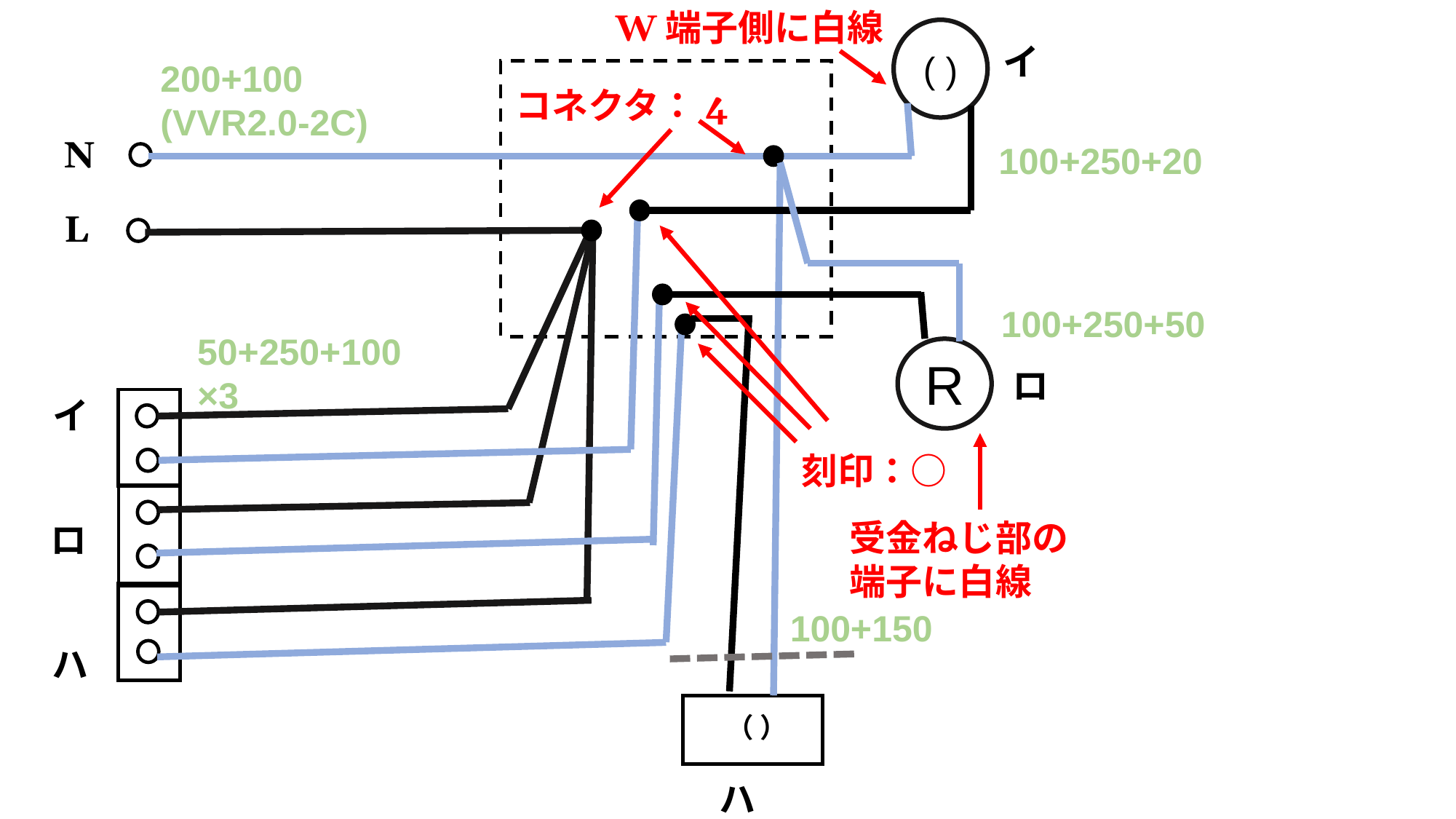

W端子側に白線
( )
イ
200+100
(VVR2.0-2C)

コネクタ：4
N
100+250+20

L

100+250+50

50+250+100
×3
R
ロ
イ

刻印：○

受金ねじ部の
端子に白線
ロ

100+150

ハ

（）
（ ）
 ハ